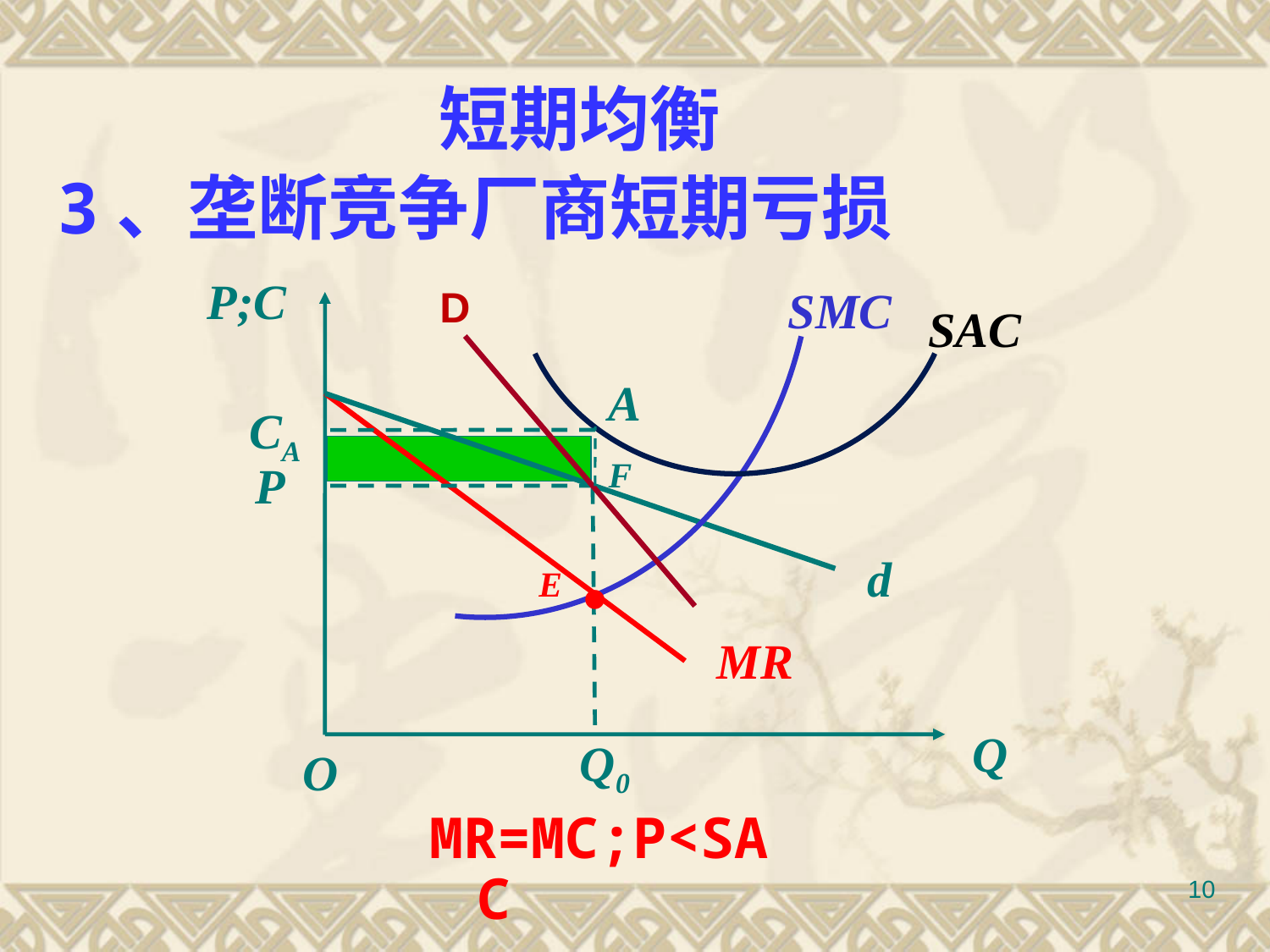

# 短期均衡
3、垄断竞争厂商短期亏损

P;C

SMC
D
SAC

A
CA

F
P

d
•
E
MR
Q
Q0

O
MR=MC;P<SAC
10